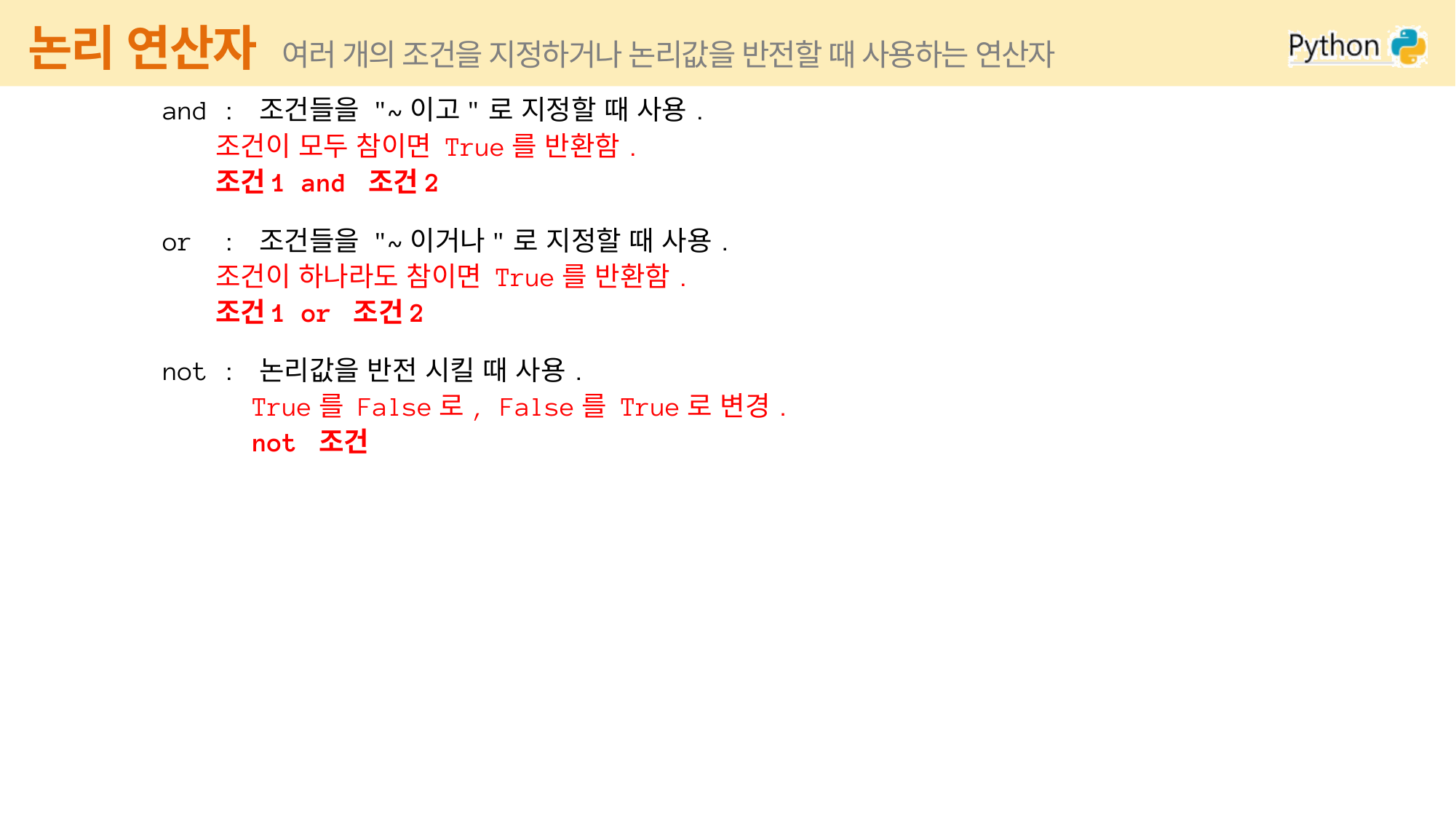

# 논리 연산자  여러 개의 조건을 지정하거나 논리값을 반전할 때 사용하는 연산자
and : 조건들을 "~이고"로 지정할 때 사용.
      조건이 모두 참이면 True를 반환함.
      조건1 and 조건2

or  : 조건들을 "~이거나"로 지정할 때 사용.
      조건이 하나라도 참이면 True를 반환함.
      조건1 or 조건2

not : 논리값을 반전 시킬 때 사용.
      True를 False로, False를 True로 변경.
      not 조건